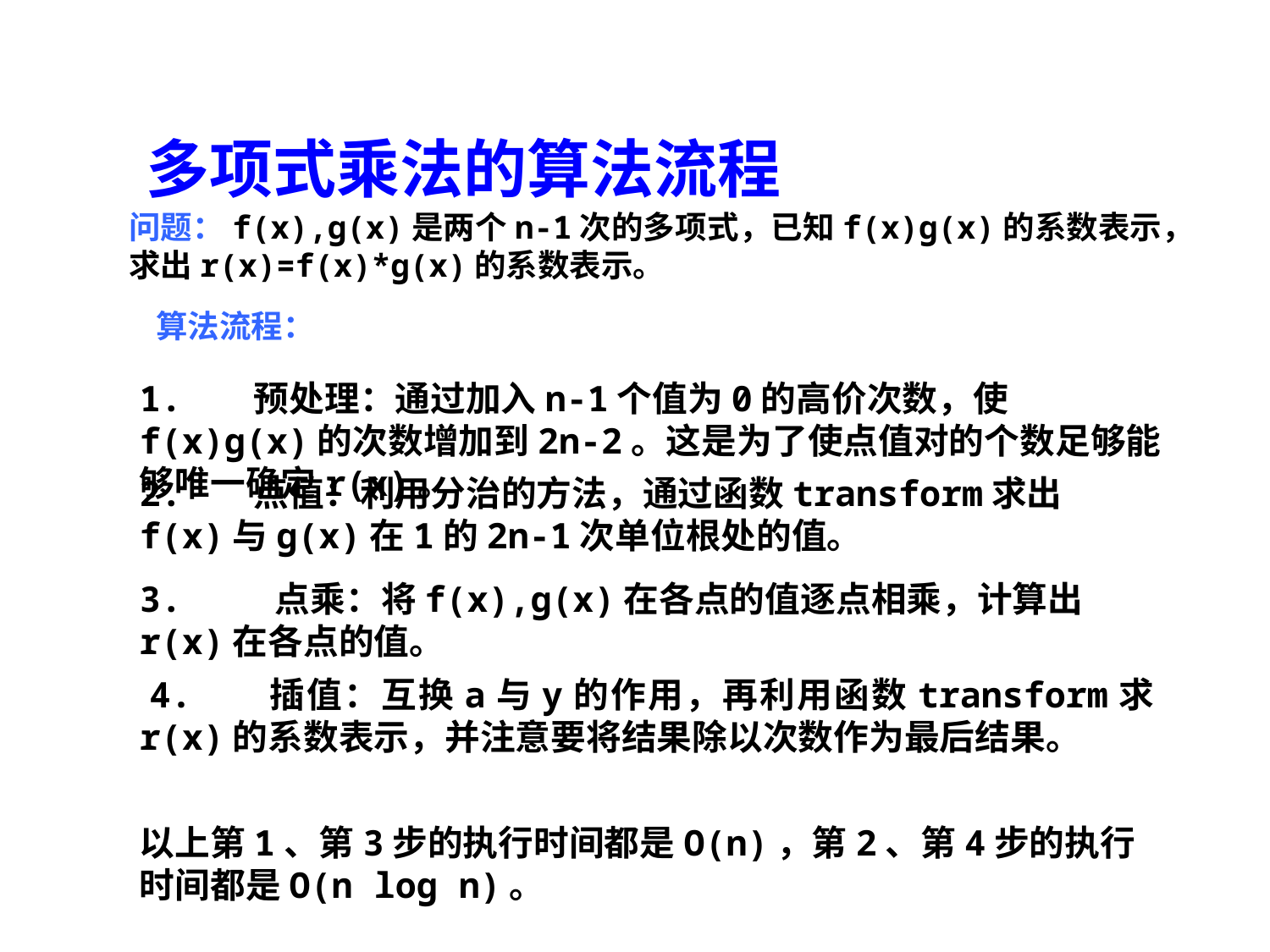

# 多项式乘法的算法流程
问题：f(x),g(x)是两个n-1次的多项式，已知f(x)g(x)的系数表示，求出r(x)=f(x)*g(x)的系数表示。

算法流程：
1.   预处理：通过加入n-1个值为0的高价次数，使f(x)g(x)的次数增加到2n-2。这是为了使点值对的个数足够能够唯一确定r(x)。
2.   点值：利用分治的方法，通过函数transform求出f(x)与g(x)在1的2n-1次单位根处的值。
3.    点乘：将f(x),g(x)在各点的值逐点相乘，计算出r(x)在各点的值。
 4.   插值：互换a与y的作用，再利用函数transform求r(x)的系数表示，并注意要将结果除以次数作为最后结果。
以上第1、第3步的执行时间都是O(n)，第2、第4步的执行时间都是O(n log n)。